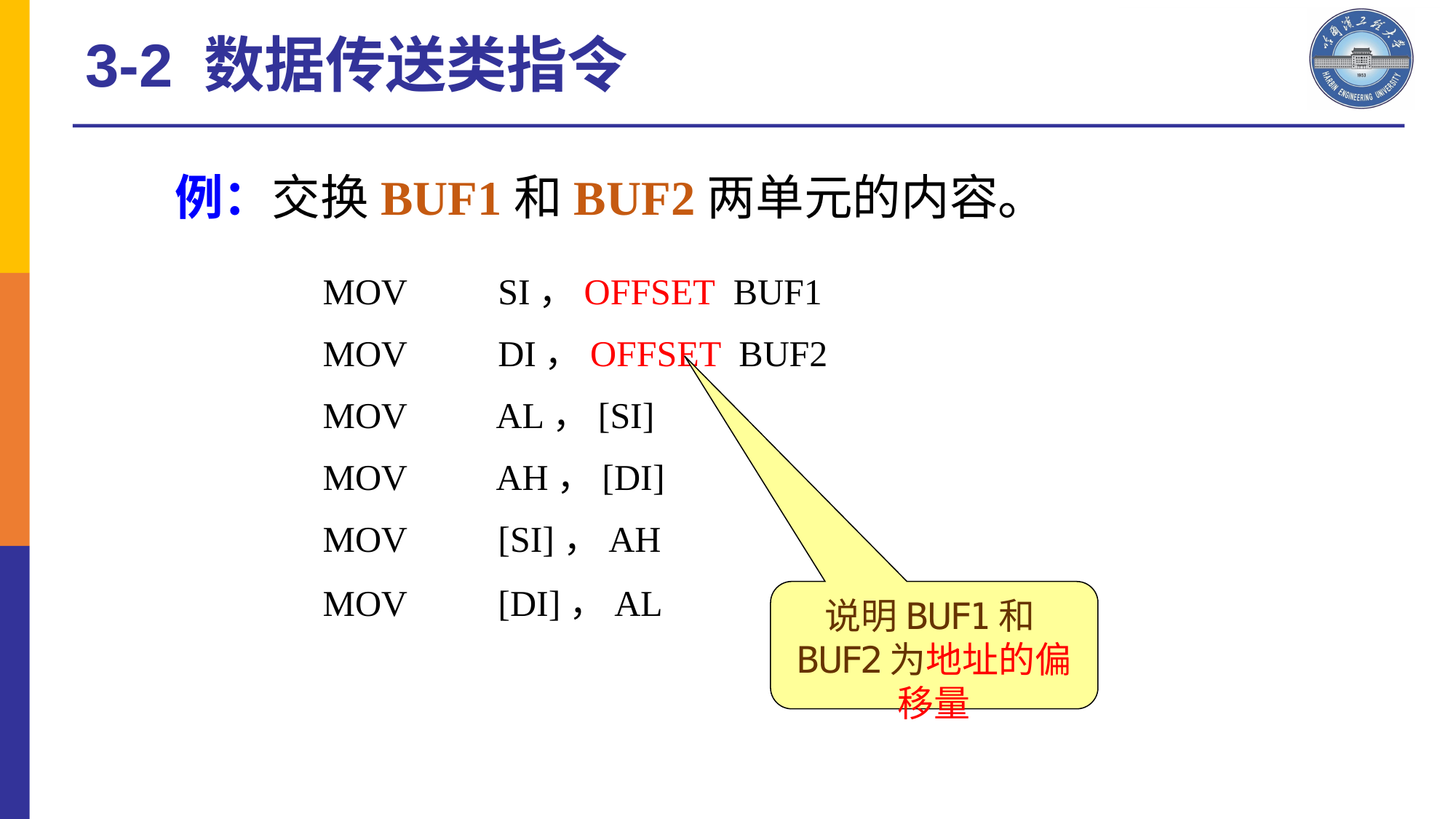

3-2 数据传送类指令
例：交换BUF1和BUF2两单元的内容。
           MOV          SI，OFFSET  BUF1
           MOV          DI，OFFSET  BUF2
           MOV          AL，[SI]
           MOV          AH，[DI]
           MOV          [SI]，AH
           MOV          [DI]，AL
说明BUF1和BUF2为地址的偏移量